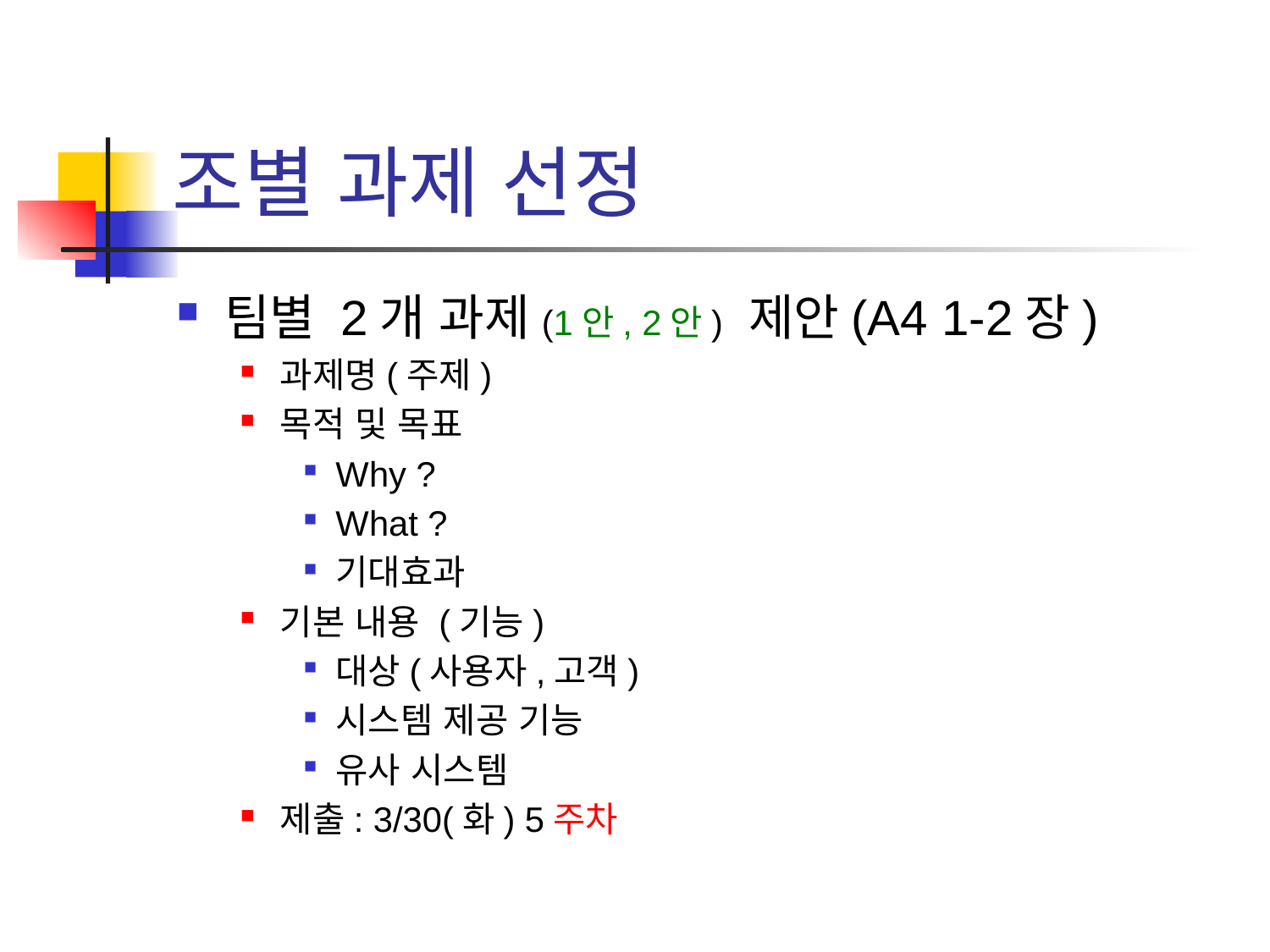

# 조별 과제 선정
팀별 2개 과제(1안, 2안) 제안(A4 1-2장)
과제명(주제)
목적 및 목표
Why ?
What ?
기대효과
기본 내용 (기능)
대상(사용자,고객)
시스템 제공 기능
유사 시스템
제출: 3/30(화) 5주차